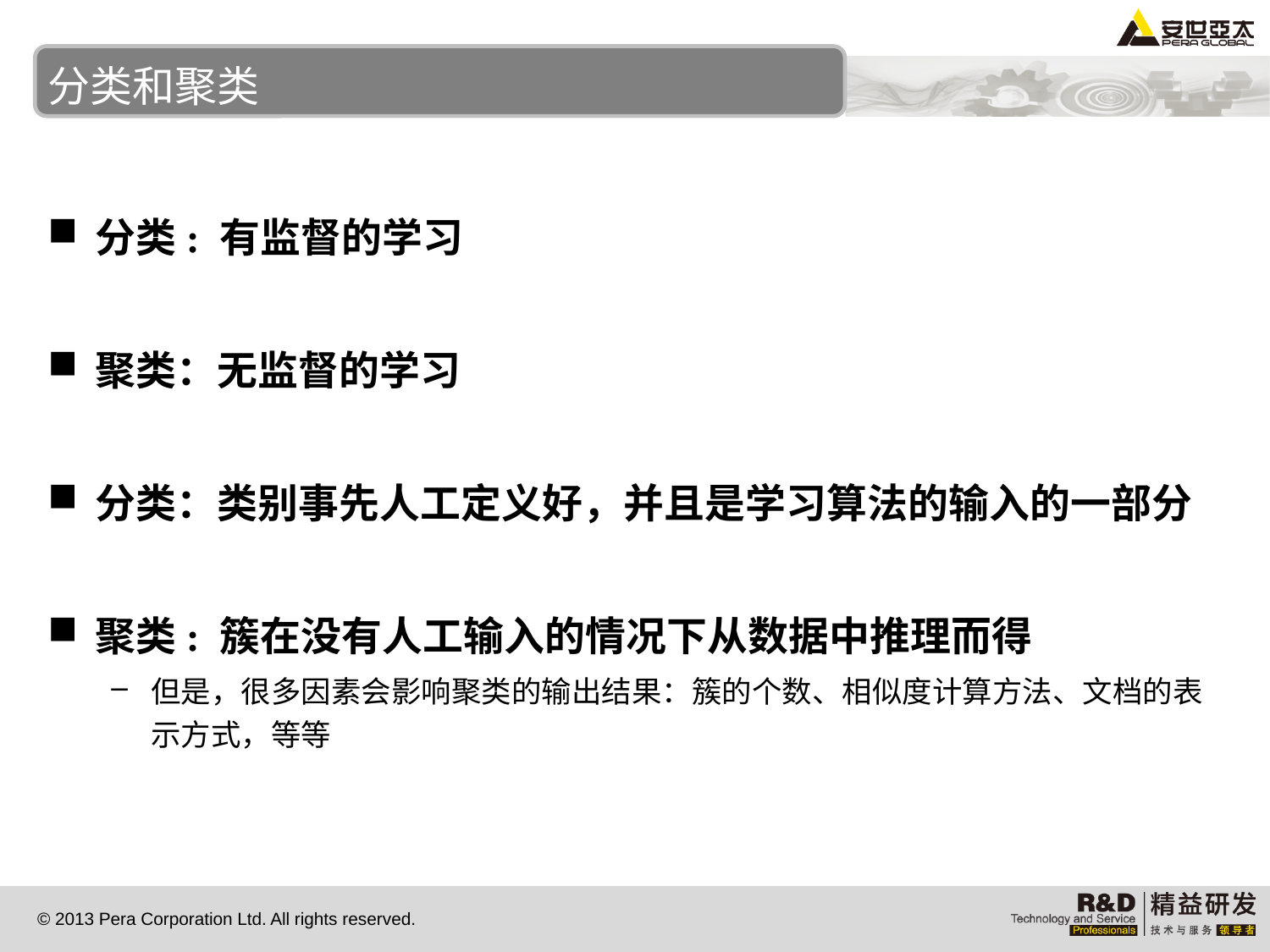

# 分类和聚类
分类: 有监督的学习

聚类：无监督的学习

分类：类别事先人工定义好，并且是学习算法的输入的一部分

聚类: 簇在没有人工输入的情况下从数据中推理而得
但是，很多因素会影响聚类的输出结果：簇的个数、相似度计算方法、文档的表示方式，等等